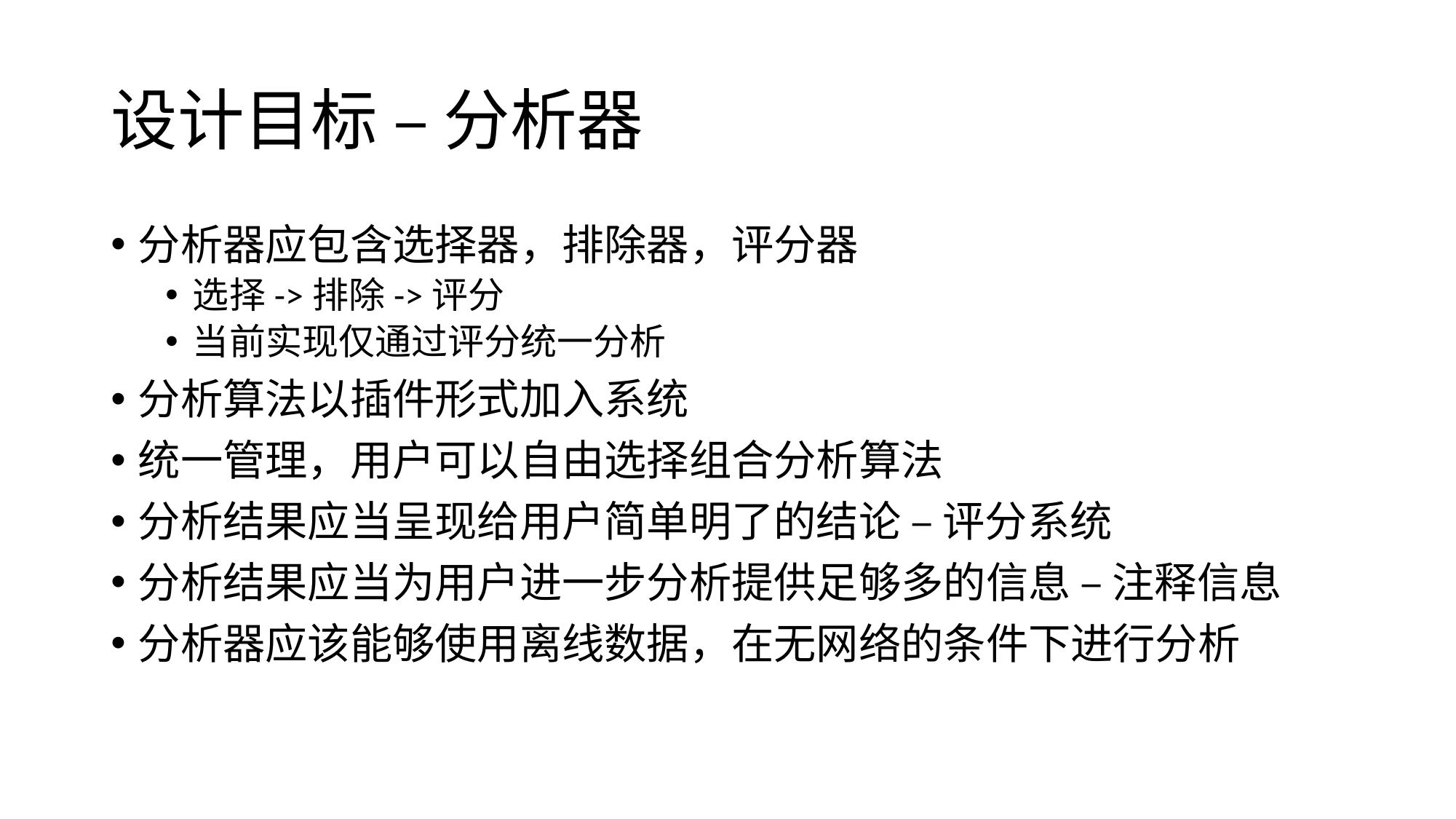

# 设计目标 – 分析器
分析器应包含选择器，排除器，评分器
选择->排除->评分
当前实现仅通过评分统一分析
分析算法以插件形式加入系统
统一管理，用户可以自由选择组合分析算法
分析结果应当呈现给用户简单明了的结论 – 评分系统
分析结果应当为用户进一步分析提供足够多的信息 – 注释信息
分析器应该能够使用离线数据，在无网络的条件下进行分析